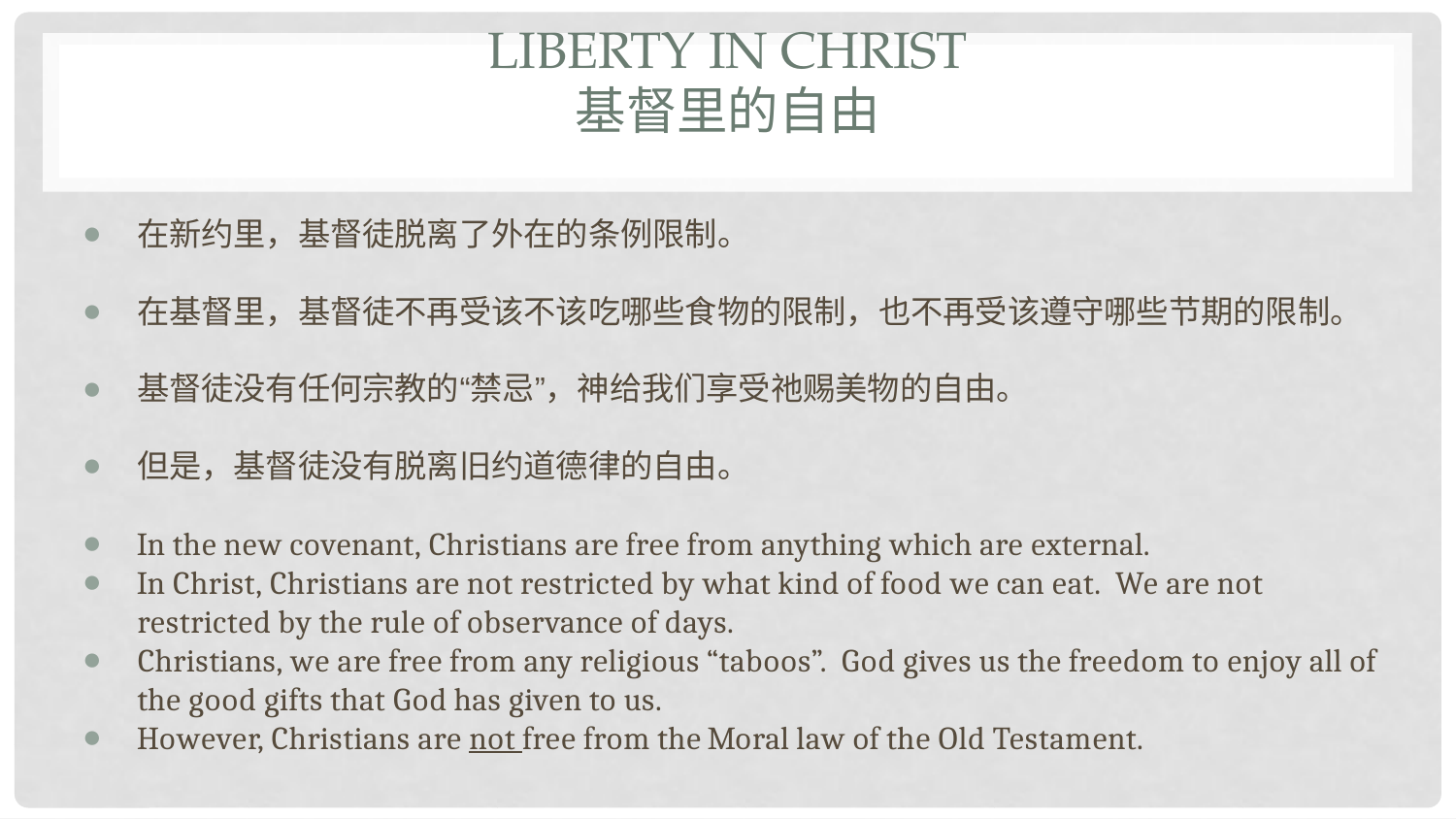

# Liberty in Christ 基督里的自由
在新约里，基督徒脱离了外在的条例限制。

在基督里，基督徒不再受该不该吃哪些食物的限制，也不再受该遵守哪些节期的限制。

基督徒没有任何宗教的“禁忌”，神给我们享受祂赐美物的自由。

但是，基督徒没有脱离旧约道德律的自由。

In the new covenant, Christians are free from anything which are external.
In Christ, Christians are not restricted by what kind of food we can eat.  We are not restricted by the rule of observance of days.
Christians, we are free from any religious “taboos”.  God gives us the freedom to enjoy all of the good gifts that God has given to us.
However, Christians are not free from the Moral law of the Old Testament.